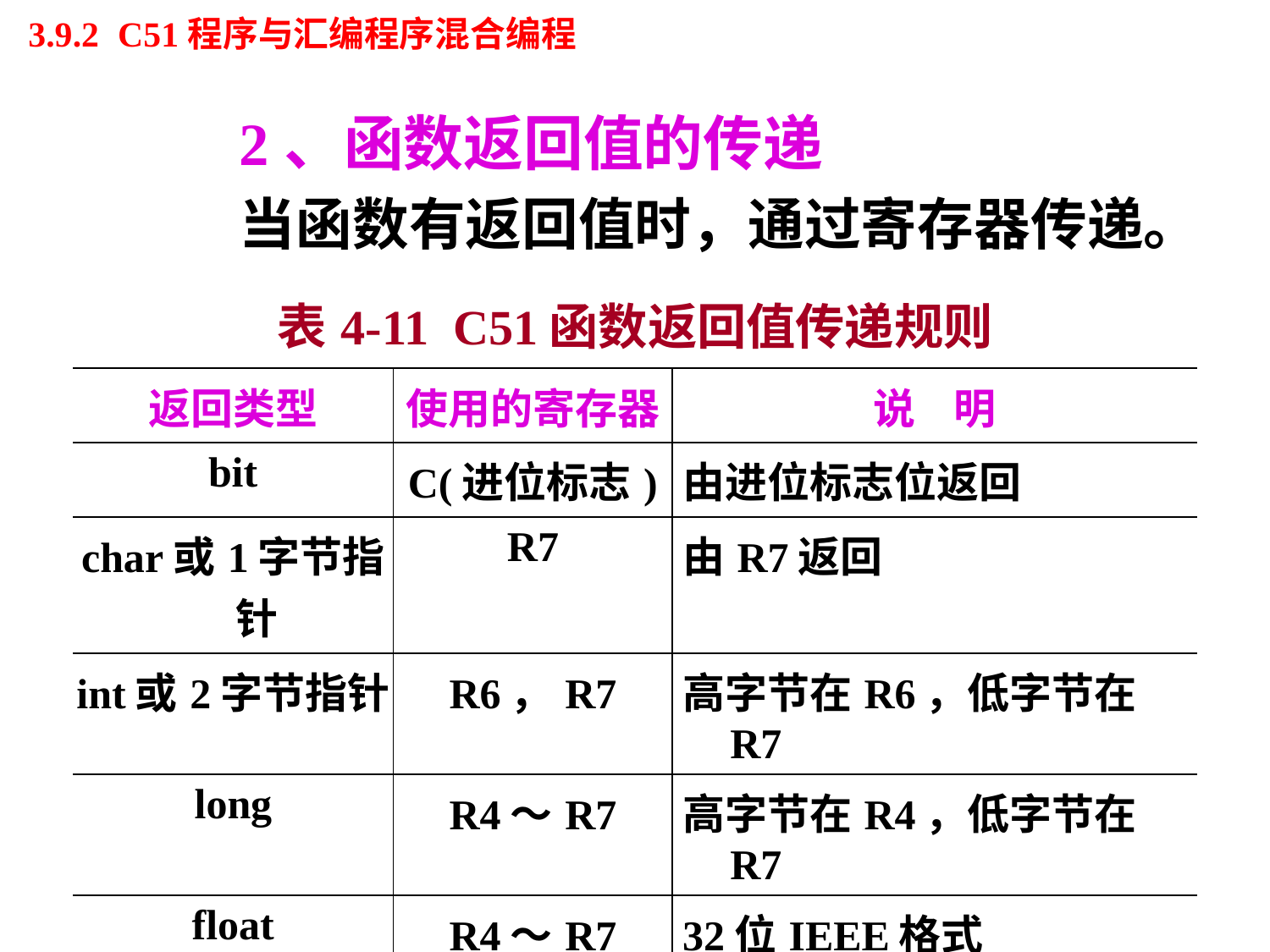

# 3.9.2  C51程序与汇编程序混合编程
		2、函数返回值的传递
		当函数有返回值时，通过寄存器传递。
| 表4-11 C51函数返回值传递规则 |  |  |
| --- | --- | --- |
| 返回类型 | 使用的寄存器 | 说 明 |
| bit | C(进位标志) | 由进位标志位返回 |
| char或1字节指针 | R7 | 由R7返回 |
| int或2字节指针 | R6，R7 | 高字节在R6，低字节在R7 |
| long | R4～R7 | 高字节在R4，低字节在R7 |
| float | R4～R7 | 32位IEEE格式 |
| 一般指针 | R1～R3 | R3为存储区，R1为低地址 |